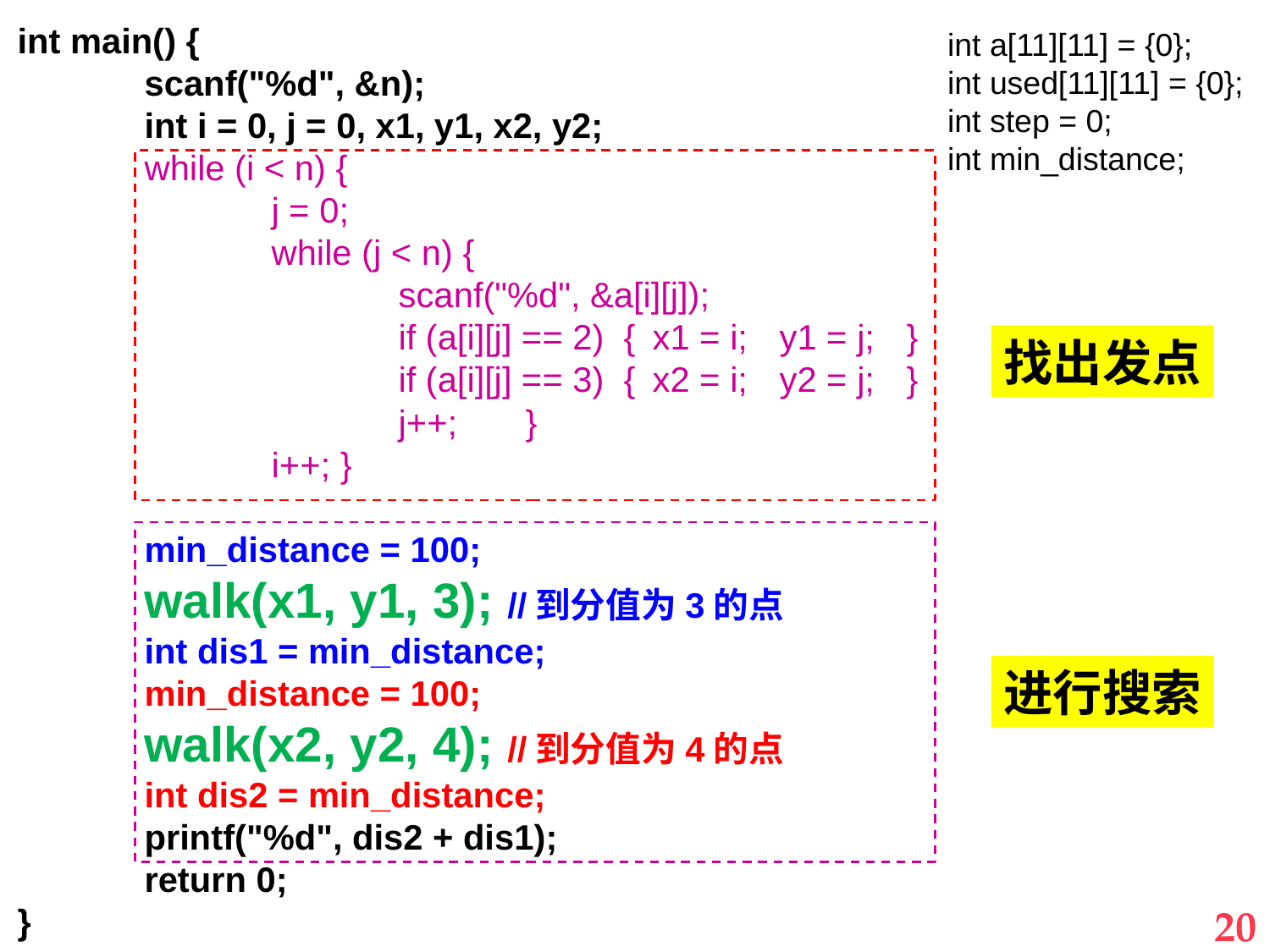

int main() {
	scanf("%d", &n);
	int i = 0, j = 0, x1, y1, x2, y2;
	while (i < n) {
		j = 0;
		while (j < n) {
			scanf("%d", &a[i][j]);
			if (a[i][j] == 2)  {	x1 = i;	y1 = j;	}
			if (a[i][j] == 3)  {	x2 = i;	y2 = j;	}
			j++;	}
		i++; }

	min_distance = 100;
	walk(x1, y1, 3); //到分值为3的点
	int dis1 = min_distance;
	min_distance = 100;
	walk(x2, y2, 4); //到分值为4的点
	int dis2 = min_distance;
	printf("%d", dis2 + dis1);
	return 0;
}
int a[11][11] = {0};
int used[11][11] = {0};
int step = 0;
int min_distance;

找出发点

进行搜索